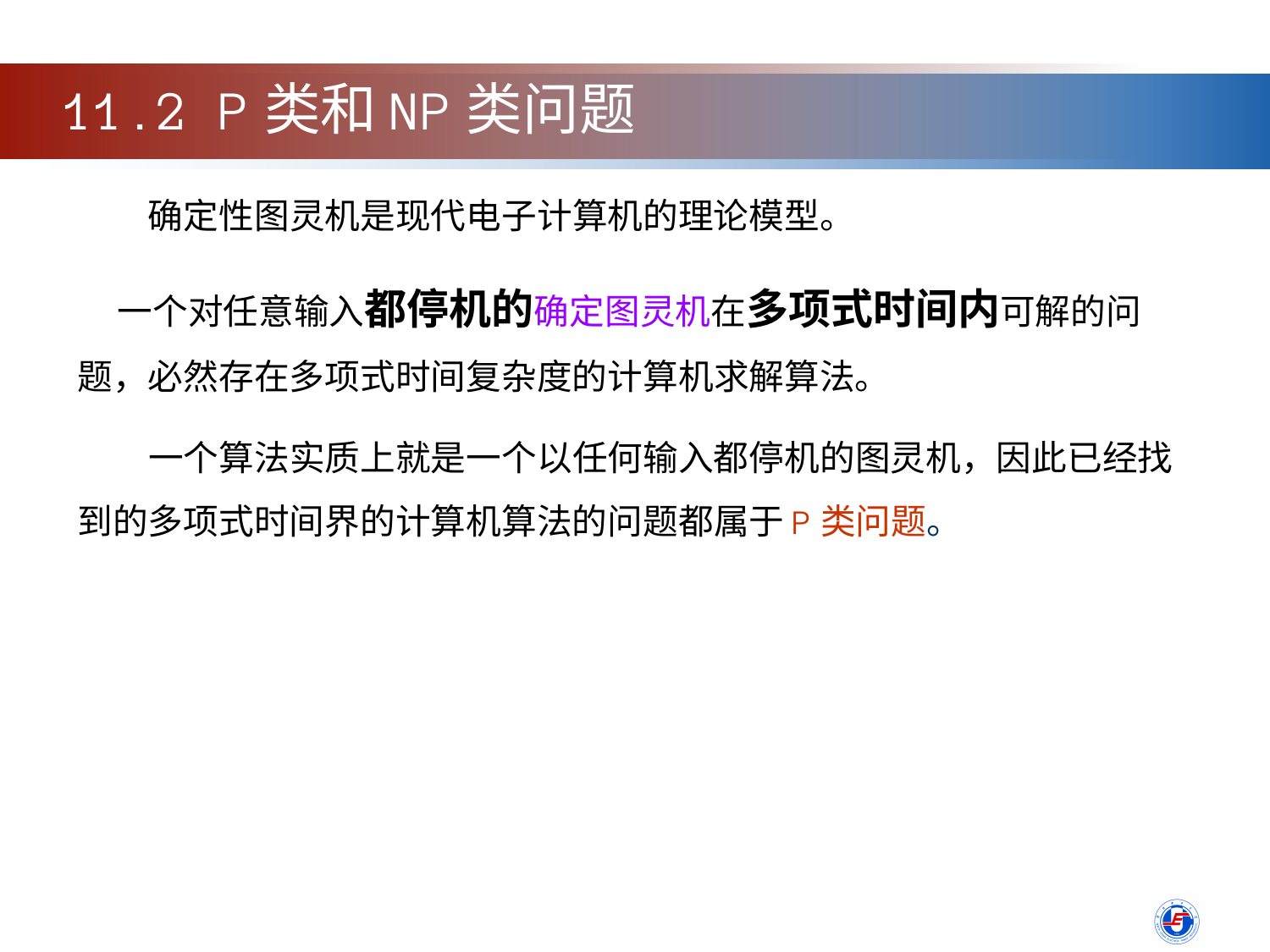

11.2 P类和NP类问题
　　确定性图灵机是现代电子计算机的理论模型。
    一个对任意输入都停机的确定图灵机在多项式时间内可解的问题，必然存在多项式时间复杂度的计算机求解算法。
　　一个算法实质上就是一个以任何输入都停机的图灵机，因此已经找到的多项式时间界的计算机算法的问题都属于P类问题。